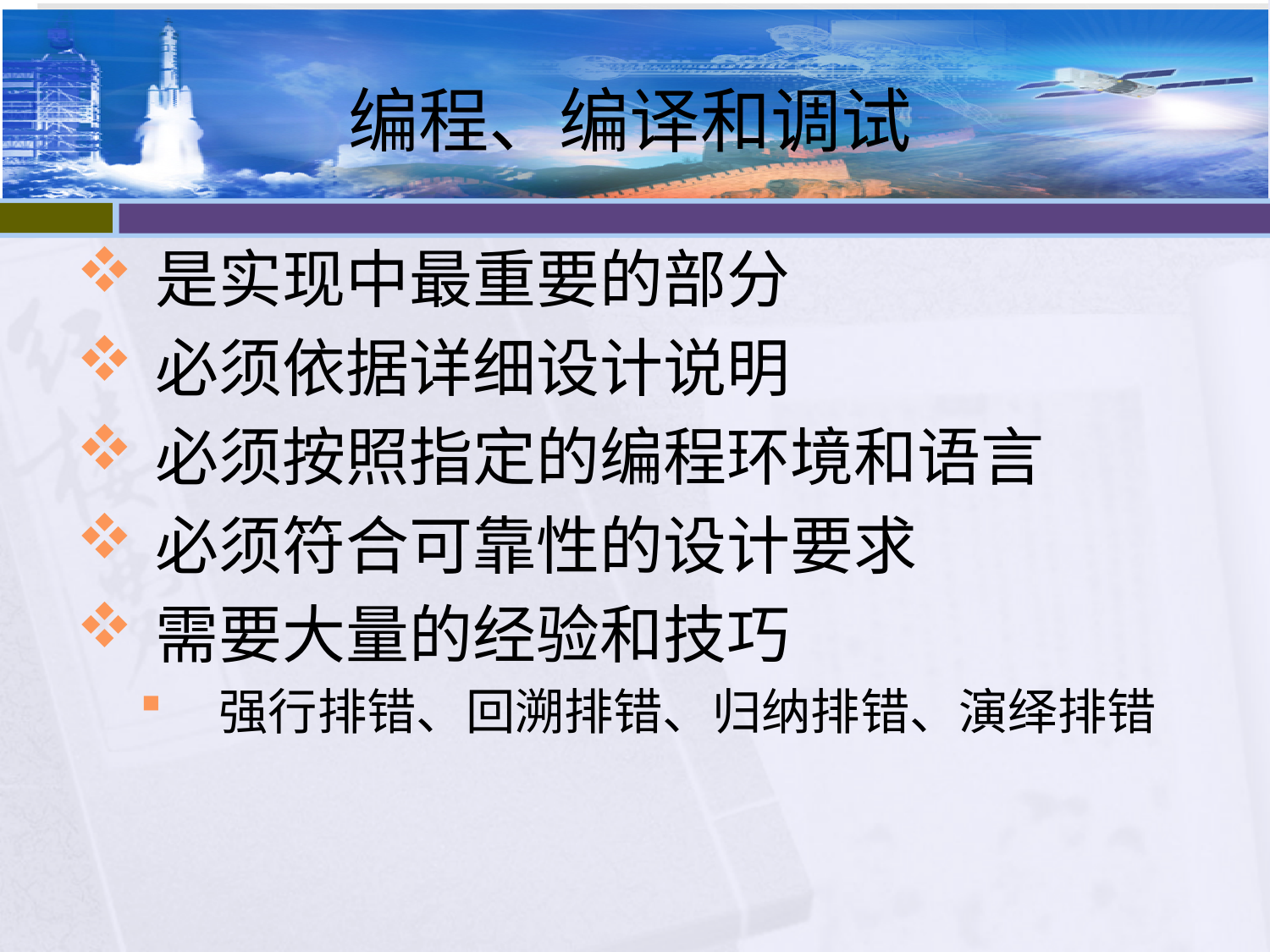

# 编程、编译和调试

是实现中最重要的部分
必须依据详细设计说明
必须按照指定的编程环境和语言
必须符合可靠性的设计要求
需要大量的经验和技巧
强行排错、回溯排错、归纳排错、演绎排错